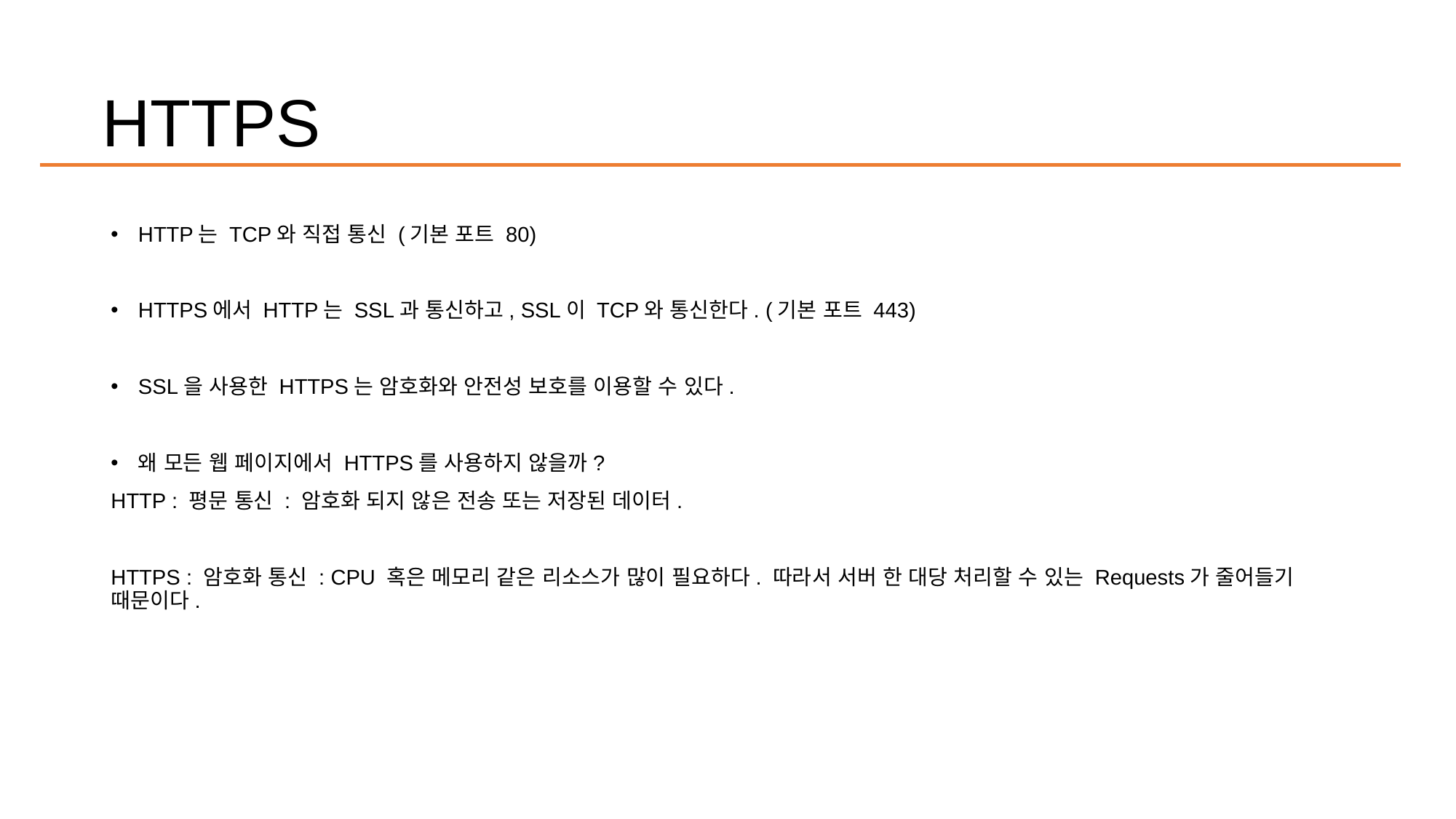

# HTTPS
HTTP는 TCP와 직접 통신 (기본 포트 80)

HTTPS에서 HTTP는 SSL과 통신하고, SSL이 TCP와 통신한다. (기본 포트 443)

SSL을 사용한 HTTPS는 암호화와 안전성 보호를 이용할 수 있다.

왜 모든 웹 페이지에서 HTTPS를 사용하지 않을까?
HTTP : 평문 통신 : 암호화 되지 않은 전송 또는 저장된 데이터.

HTTPS : 암호화 통신 : CPU 혹은 메모리 같은 리소스가 많이 필요하다. 따라서 서버 한 대당 처리할 수 있는 Requests가 줄어들기 때문이다.